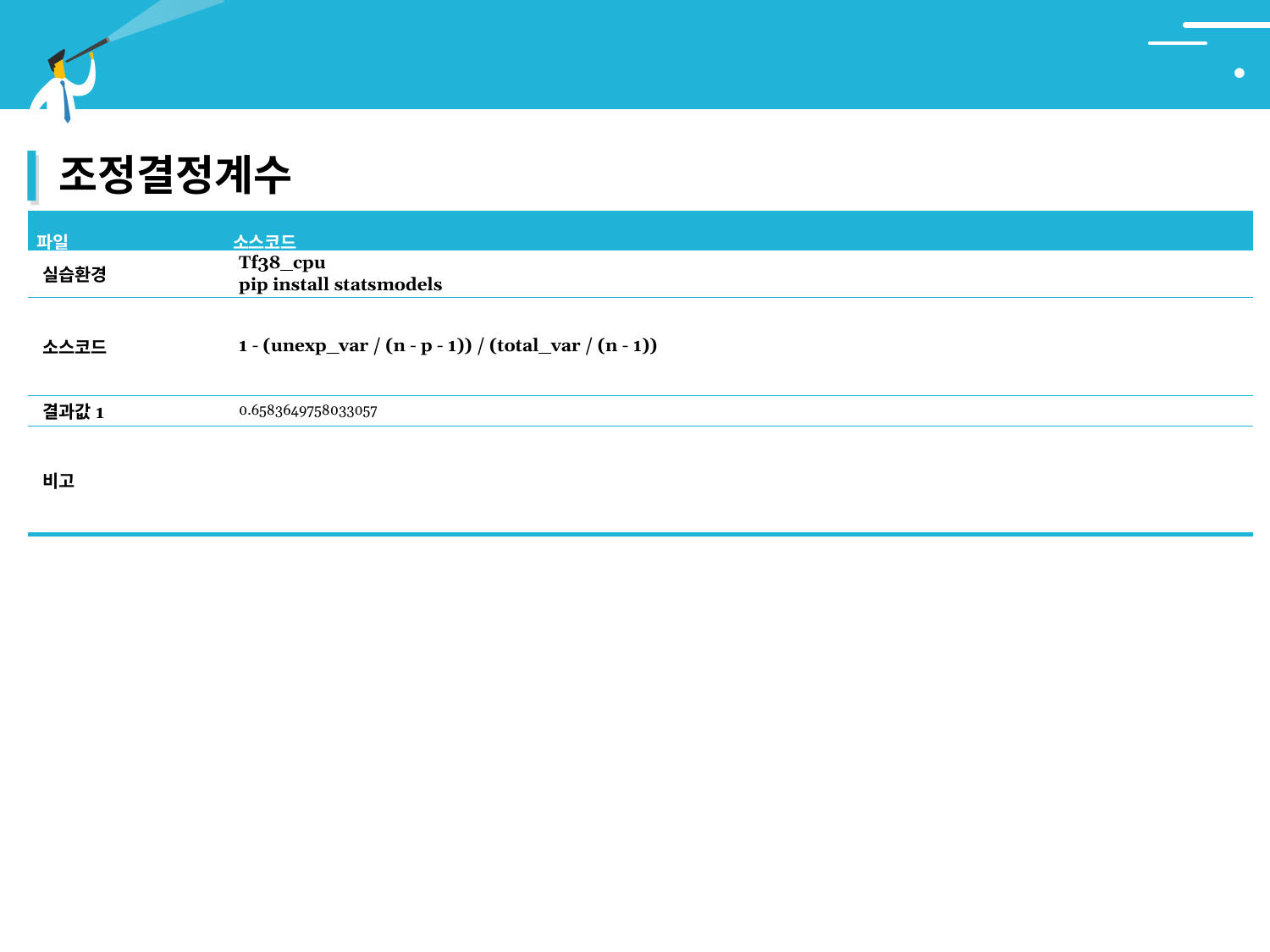

# 5. 모형의 선택
조정결정계수

| 파일 | 소스코드 |
| --- | --- |
| 실습환경 | Tf38\_cpu pip install statsmodels |
| 소스코드 | 1 - (unexp\_var / (n - p - 1)) / (total\_var / (n - 1)) |
| 결과값1 | 0.6583649758033057 |
| 비고 |  |